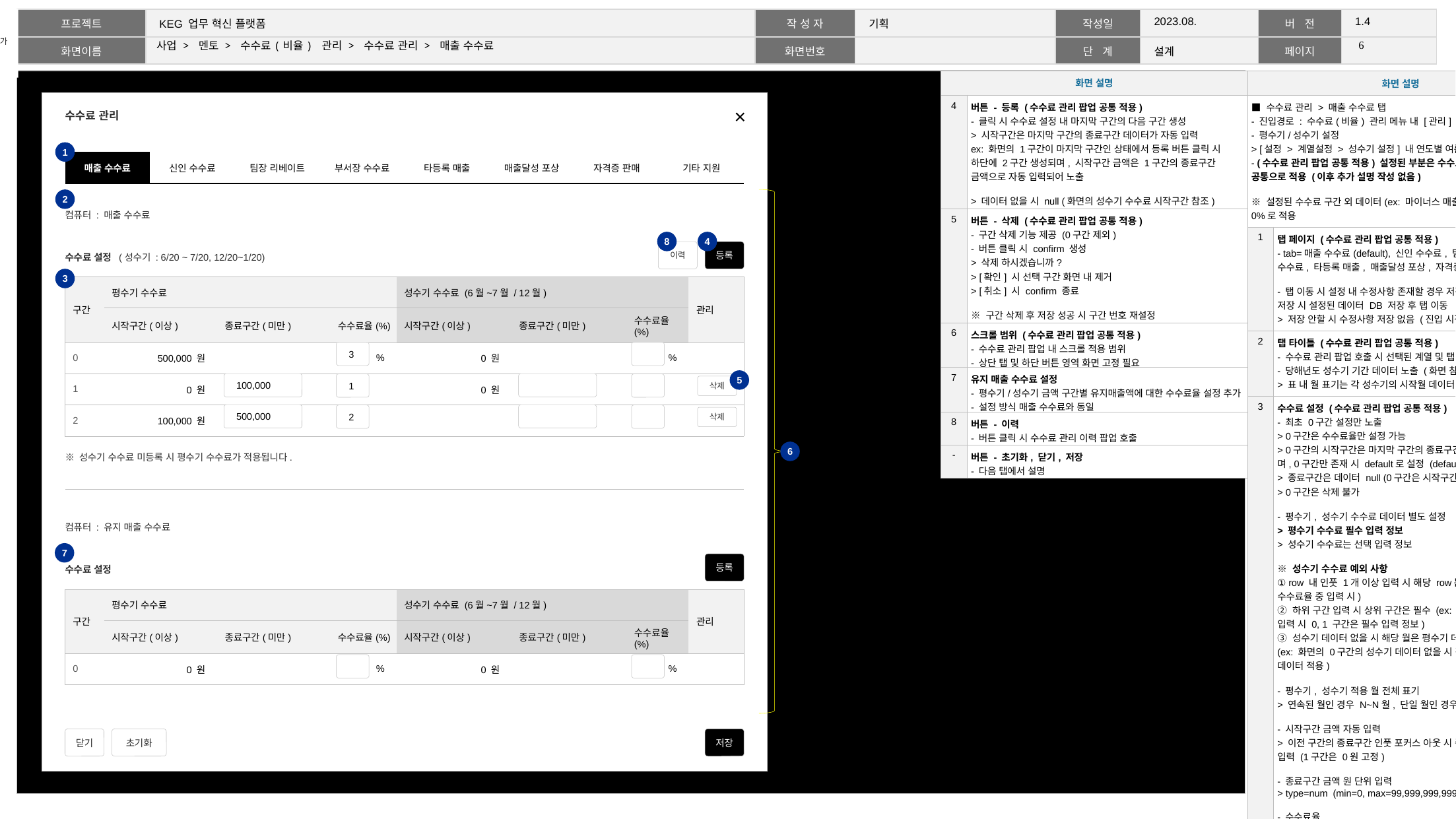

V0.5-240305
성수기 데이터 노출 추가
6

# 사업 > 멘토 > 수수료(비율) 관리 > 수수료 관리 > 매출 수수료
| 화면 설명 |  |
| --- | --- |
| 4 | 버튼 - 등록 (수수료 관리 팝업 공통 적용) - 클릭 시 수수료 설정 내 마지막 구간의 다음 구간 생성 > 시작구간은 마지막 구간의 종료구간 데이터가 자동 입력 ex: 화면의 1구간이 마지막 구간인 상태에서 등록 버튼 클릭 시 하단에 2구간 생성되며, 시작구간 금액은 1구간의 종료구간 금액으로 자동 입력되어 노출 > 데이터 없을 시 null (화면의 성수기 수수료 시작구간 참조) > 1구간의 시작구간 금액은 0원 고정 |
| 5 | 버튼 - 삭제 (수수료 관리 팝업 공통 적용) - 구간 삭제 기능 제공 (0구간 제외) - 버튼 클릭 시 confirm 생성 > 삭제 하시겠습니까? > [확인] 시 선택 구간 화면 내 제거 > [취소] 시 confirm 종료 ※ 구간 삭제 후 저장 성공 시 구간 번호 재설정 ex) 1,2,3 구간 중 2구간 삭제 시 3구간을 2구간으로 설정 |
| 6 | 스크롤 범위 (수수료 관리 팝업 공통 적용) - 수수료 관리 팝업 내 스크롤 적용 범위 - 상단 탭 및 하단 버튼 영역 화면 고정 필요 |
| 7 | 유지 매출 수수료 설정 - 평수기/성수기 금액 구간별 유지매출액에 대한 수수료율 설정 추가 - 설정 방식 매출 수수료와 동일 |
| 8 | 버튼 - 이력 - 버튼 클릭 시 수수료 관리 이력 팝업 호출 |
| - | 버튼 - 초기화, 닫기, 저장 - 다음 탭에서 설명 |
| 화면 설명 |  |
| --- | --- |
| ■ 수수료 관리 > 매출 수수료 탭 - 진입경로 : 수수료(비율) 관리 메뉴 내 [관리] 버튼 클릭 - 평수기/성수기 설정 > [설정 > 계열설정 > 성수기 설정] 내 연도별 여름/겨울 성수기 설정 - (수수료 관리 팝업 공통 적용) 설정된 부분은 수수료 관리 팝업 내 공통으로 적용 (이후 추가 설명 작성 없음) ※ 설정된 수수료 구간 외 데이터(ex: 마이너스 매출 등) 시 수수료율은 0%로 적용 |  |
| 1 | 탭 페이지 (수수료 관리 팝업 공통 적용) - tab=매출 수수료(default), 신인 수수료, 팀장 리베이트, 부서장 수수료, 타등록 매출, 매출달성 포상, 자격증 판매 - 탭 이동 시 설정 내 수정사항 존재할 경우 저장 alert 노출되며, 저장 시 설정된 데이터 DB 저장 후 탭 이동 > 저장 안할 시 수정사항 저장 없음 (진입 시점 데이터로 초기화) |
| 2 | 탭 타이틀 (수수료 관리 팝업 공통 적용) - 수수료 관리 팝업 호출 시 선택된 계열 및 탭 타이틀 노출 - 당해년도 성수기 기간 데이터 노출 (화면 참조) > 표 내 월 표기는 각 성수기의 시작월 데이터 노출 |
| 3 | 수수료 설정 (수수료 관리 팝업 공통 적용) - 최초 0구간 설정만 노출 > 0구간은 수수료율만 설정 가능 > 0구간의 시작구간은 마지막 구간의 종료구간 금액을 자동입력 하며, 0구간만 존재 시 default로 설정 (default=0) > 종료구간은 데이터 null (0구간은 시작구간만 존재) > 0구간은 삭제 불가 - 평수기, 성수기 수수료 데이터 별도 설정 > 평수기 수수료 필수 입력 정보 > 성수기 수수료는 선택 입력 정보 ※ 성수기 수수료 예외 사항 ① row 내 인풋 1개 이상 입력 시 해당 row는 필수 (종료구간 or 수수료율 중 입력 시) ② 하위 구간 입력 시 상위 구간은 필수 (ex: 화면의 2구간 데이터 입력 시 0, 1 구간은 필수 입력 정보) ③ 성수기 데이터 없을 시 해당 월은 평수기 데이터 적용 (ex: 화면의 0구간의 성수기 데이터 없을 시 평수기 0,1,2구간 데이터 적용) - 평수기, 성수기 적용 월 전체 표기 > 연속된 월인 경우 N~N월, 단일 월인 경우 N월 - 시작구간 금액 자동 입력 > 이전 구간의 종료구간 인풋 포커스 아웃 시 종료구간 금액으로 자동 입력 (1구간은 0원 고정) - 종료구간 금액 원 단위 입력 > type=num (min=0, max=99,999,999,999) - 수수료율 > type=num (min=0, max=100 ) ※ 수수료 설정 시 저장 시점에 유효성 체크 후 정상인 경우 데이터 DB 저장 (등록/수정/삭제 동일) - 미저장 상태로 화면 이탈(팝업 종료, 탭 이동, 세션종료 등) 시 설정 내용 화면 진입 시 상태로 초기화 |
수수료 관리
1
| 매출 수수료 | 신인 수수료 | 팀장 리베이트 | 부서장 수수료 | 타등록 매출 | 매출달성 포상 | 자격증 판매 | 기타 지원 |
| --- | --- | --- | --- | --- | --- | --- | --- |
2

컴퓨터 : 매출 수수료
수수료 설정  (성수기 : 6/20 ~ 7/20, 12/20~1/20)
8
4
이력
등록
3
| 구간 | 평수기 수수료 |  |  | 성수기 수수료 (6월~7월 / 12월) |  |  | 관리 |
| --- | --- | --- | --- | --- | --- | --- | --- |
|  | 시작구간(이상) | 종료구간(미만) | 수수료율(%) | 시작구간(이상) | 종료구간(미만) | 수수료율(%) |  |
| 0 | 500,000 원 |  | % | 0 원 |  | % |  |
| 1 | 0 원 |  |  | 0 원 |  |  |  |
| 2 | 100,000 원 |  |  |  |  |  |  |
3

5
100,000

1

삭제
500,000

2

삭제
※ 성수기 수수료 미등록 시 평수기 수수료가 적용됩니다.
6
컴퓨터 : 유지 매출 수수료
수수료 설정
7
등록
| 구간 | 평수기 수수료 |  |  | 성수기 수수료 (6월~7월 / 12월) |  |  | 관리 |
| --- | --- | --- | --- | --- | --- | --- | --- |
|  | 시작구간(이상) | 종료구간(미만) | 수수료율(%) | 시작구간(이상) | 종료구간(미만) | 수수료율(%) |  |
| 0 | 0 원 |  | % | 0 원 |  | % |  |

닫기
초기화
저장